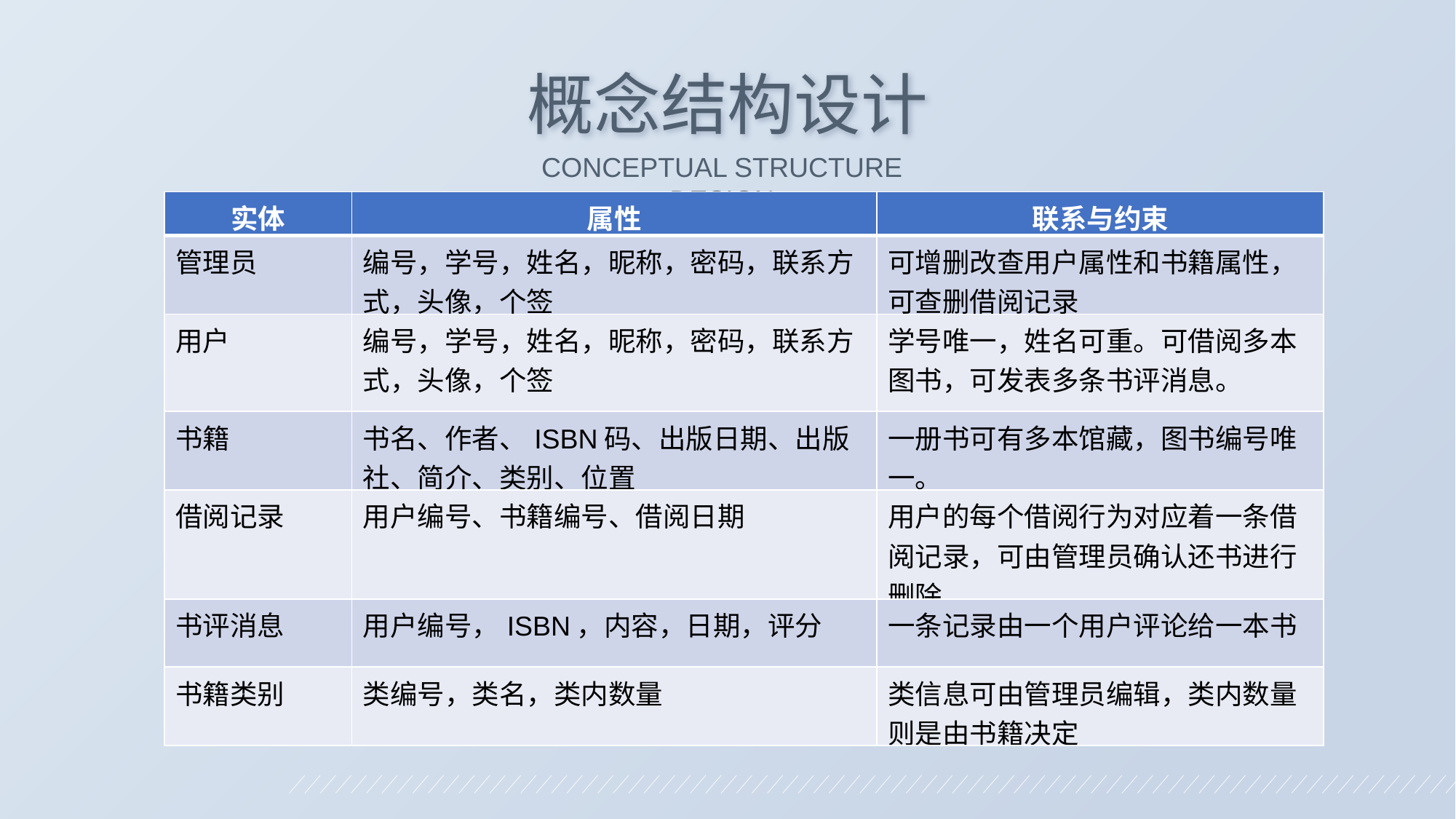

概念结构设计
Conceptual structure design
| 实体 | 属性 | 联系与约束 |
| --- | --- | --- |
| 管理员 | 编号，学号，姓名，昵称，密码，联系方式，头像，个签 | 可增删改查用户属性和书籍属性，可查删借阅记录 |
| 用户 | 编号，学号，姓名，昵称，密码，联系方式，头像，个签 | 学号唯一，姓名可重。可借阅多本图书，可发表多条书评消息。 |
| 书籍 | 书名、作者、ISBN码、出版日期、出版社、简介、类别、位置 | 一册书可有多本馆藏，图书编号唯一。 |
| 借阅记录 | 用户编号、书籍编号、借阅日期 | 用户的每个借阅行为对应着一条借阅记录，可由管理员确认还书进行删除 |
| 书评消息 | 用户编号，ISBN，内容，日期，评分 | 一条记录由一个用户评论给一本书 |
| 书籍类别 | 类编号，类名，类内数量 | 类信息可由管理员编辑，类内数量则是由书籍决定 |